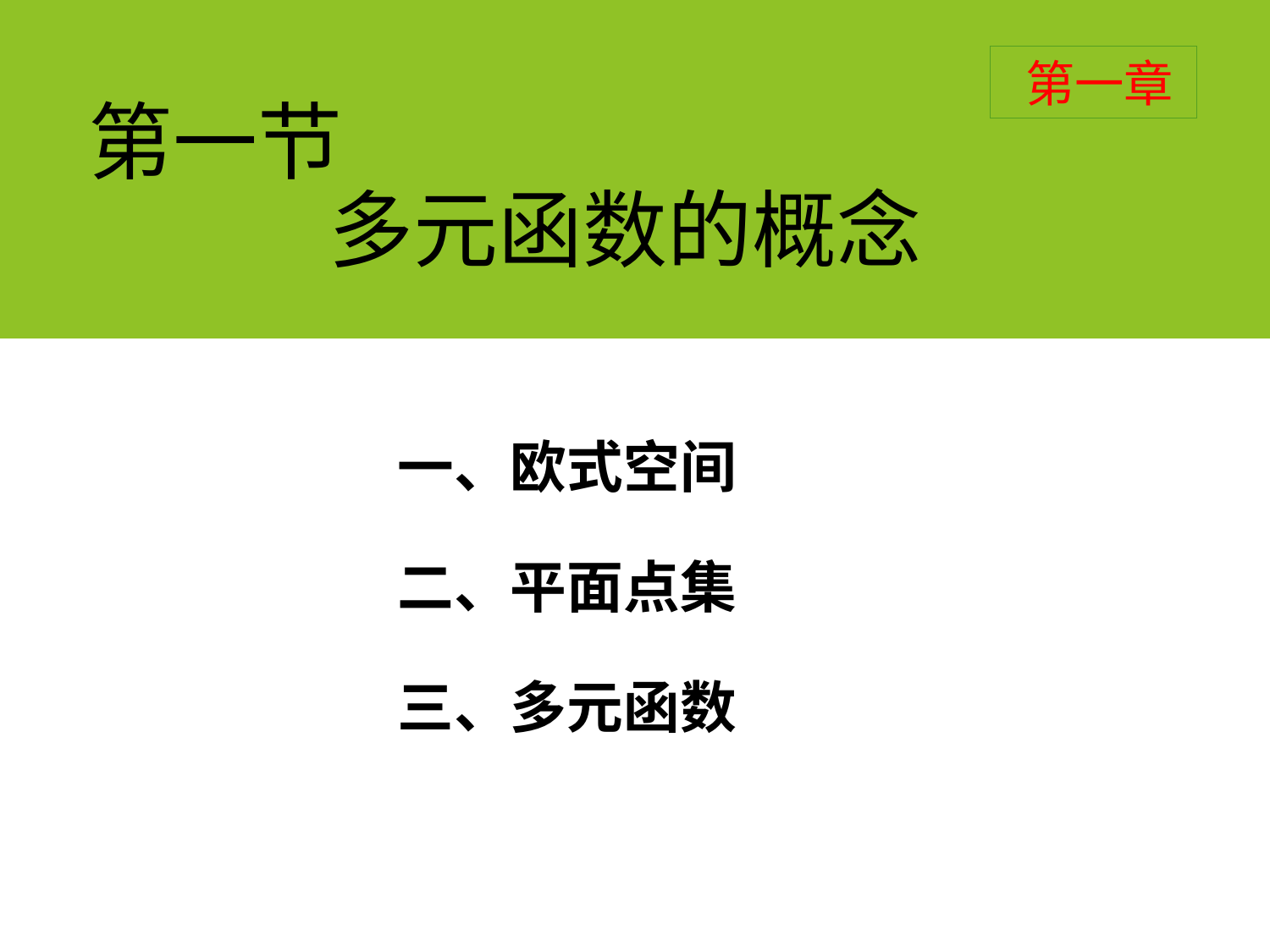

第一章
# 第一节
多元函数的概念

一、欧式空间
二、平面点集
三、多元函数